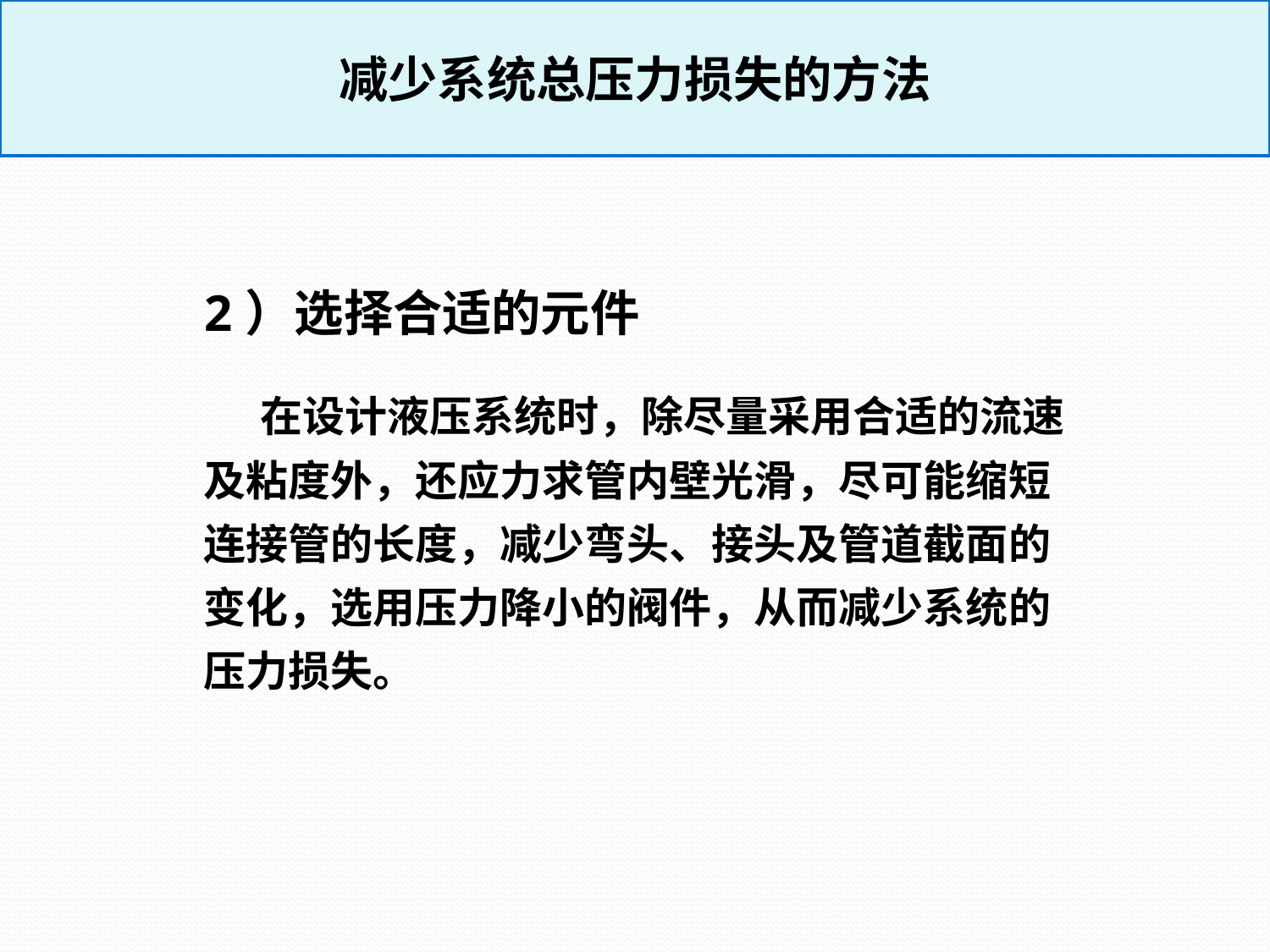

减少系统总压力损失的方法
2）选择合适的元件
    在设计液压系统时，除尽量采用合适的流速及粘度外，还应力求管内壁光滑，尽可能缩短连接管的长度，减少弯头、接头及管道截面的变化，选用压力降小的阀件，从而减少系统的压力损失。